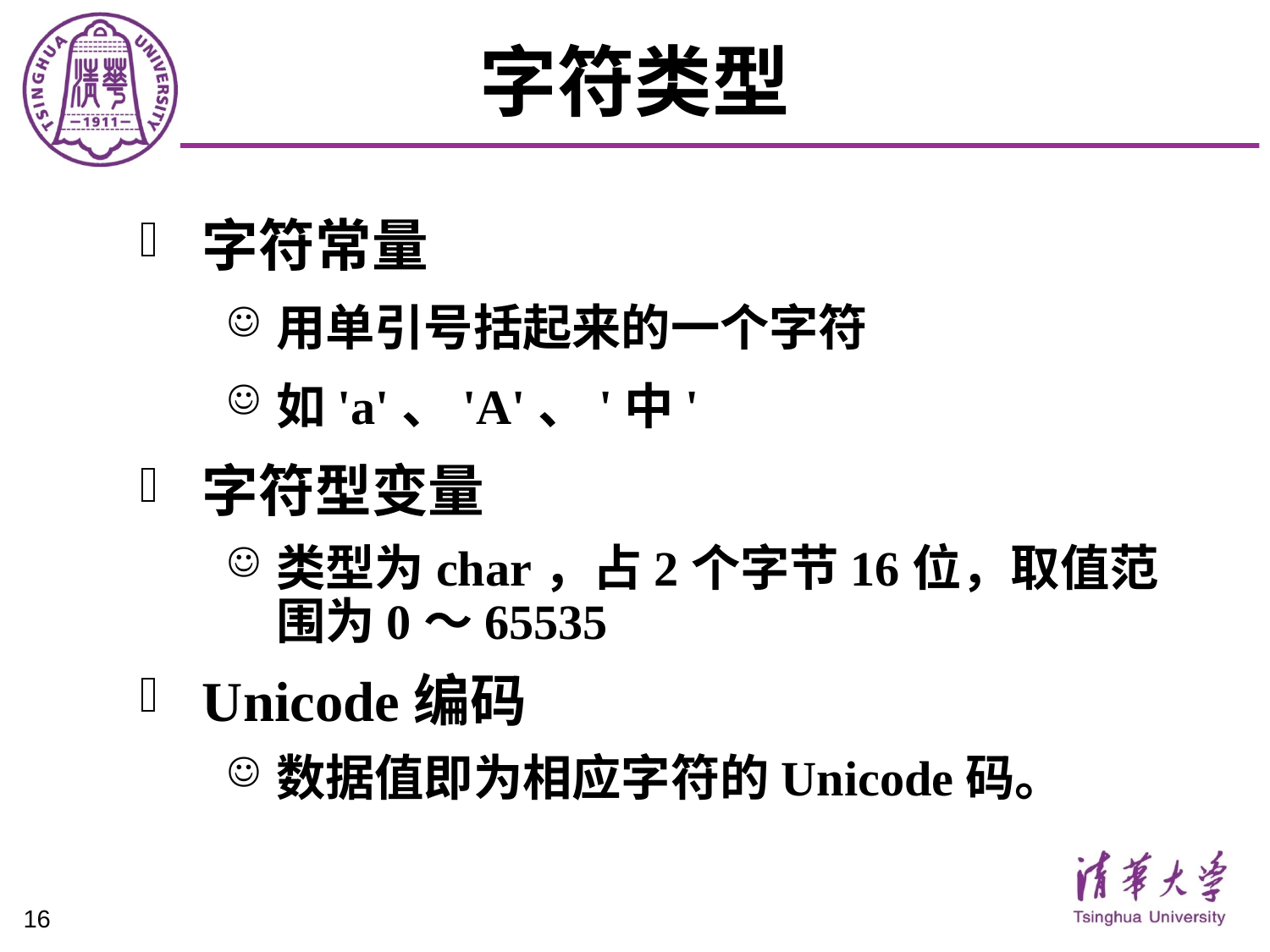

# 字符类型
字符常量
用单引号括起来的一个字符
如'a'、'A'、'中'
字符型变量
类型为char，占2个字节16位，取值范围为0～65535
Unicode编码
数据值即为相应字符的Unicode码。
16